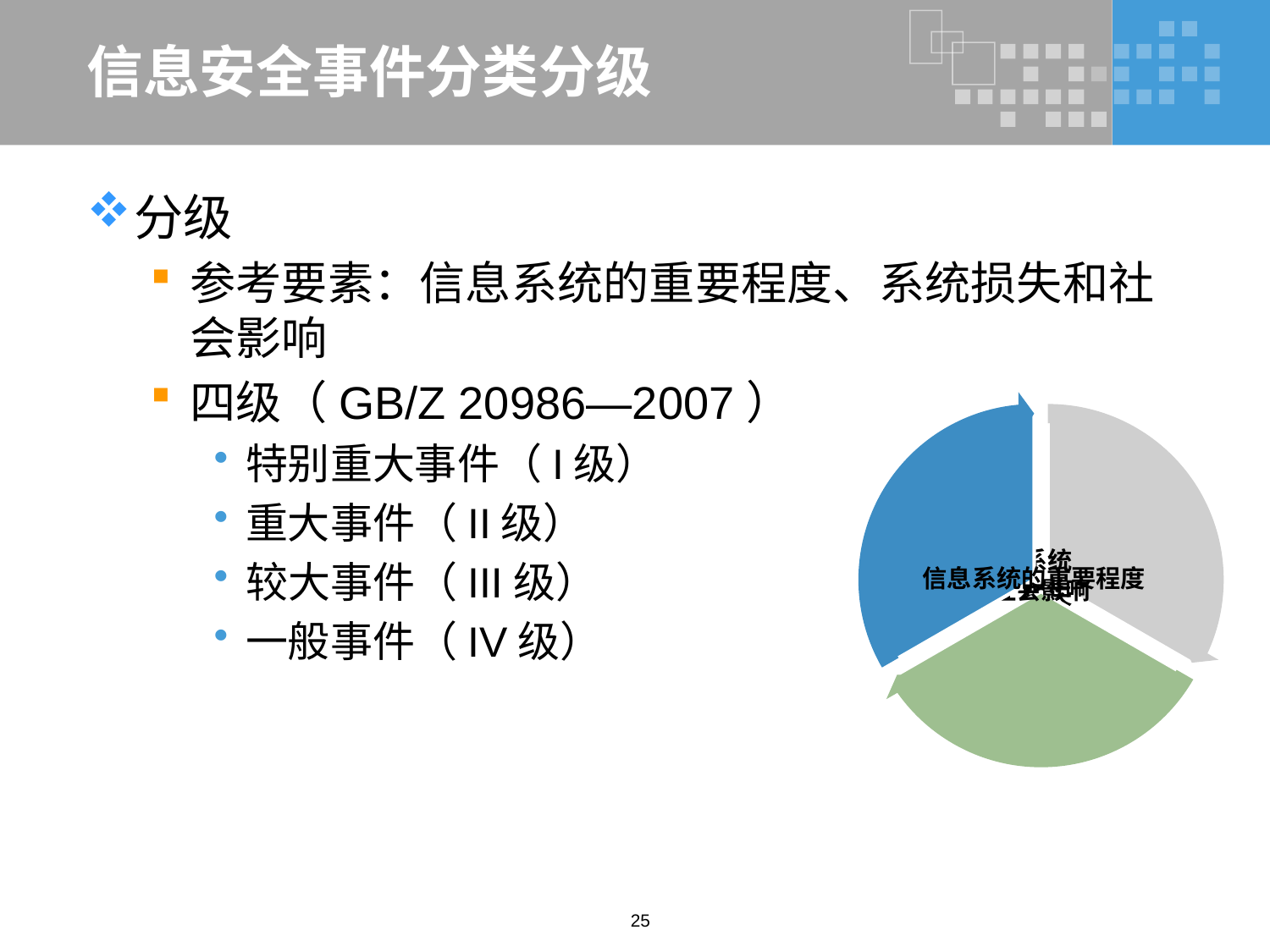

# 信息安全事件分类分级
分级
参考要素：信息系统的重要程度、系统损失和社会影响
四级（GB/Z 20986—2007）
特别重大事件（I级）
重大事件（II级）
较大事件（III级）
一般事件（IV级）

系统
损失
社会影响
信息系统的重要程度
25